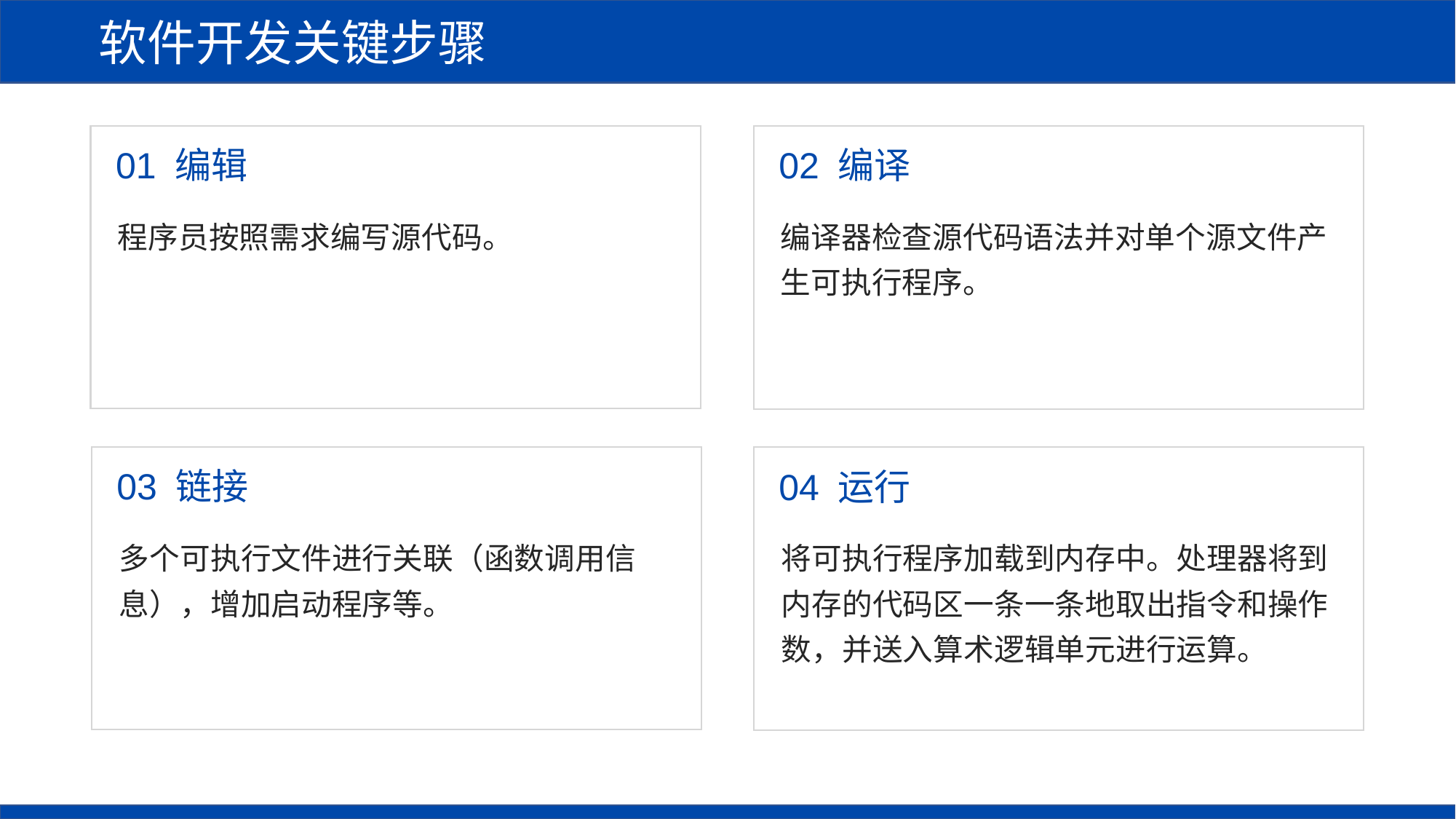

软件开发关键步骤

02 编译
编译器检查源代码语法并对单个源文件产生可执行程序。

01 编辑
程序员按照需求编写源代码。

03 链接
多个可执行文件进行关联（函数调用信息），增加启动程序等。

04 运行
将可执行程序加载到内存中。处理器将到内存的代码区一条一条地取出指令和操作数，并送入算术逻辑单元进行运算。